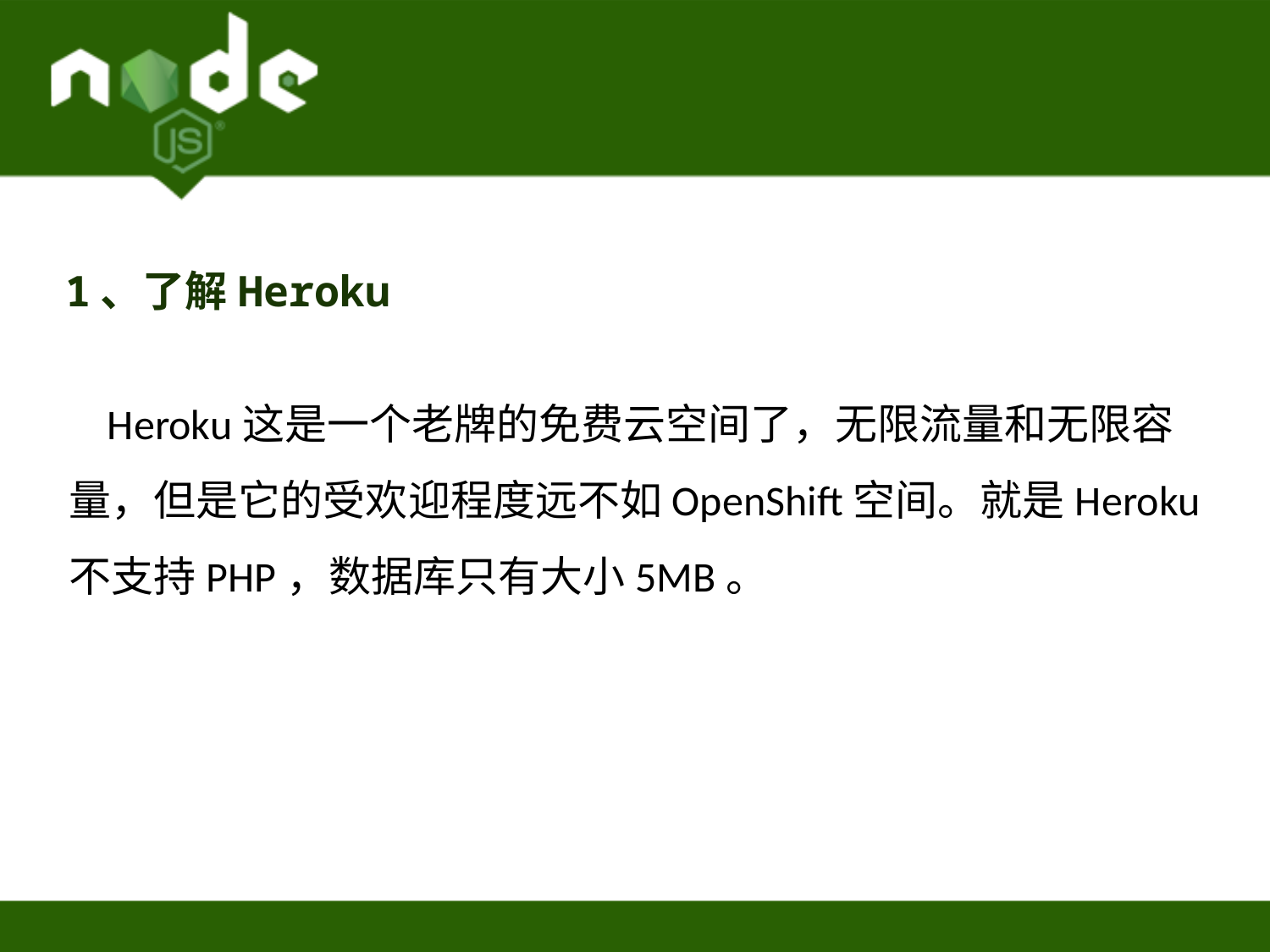

1、了解Heroku
    Heroku这是一个老牌的免费云空间了，无限流量和无限容量，但是它的受欢迎程度远不如OpenShift空间。就是Heroku不支持PHP，数据库只有大小5MB。